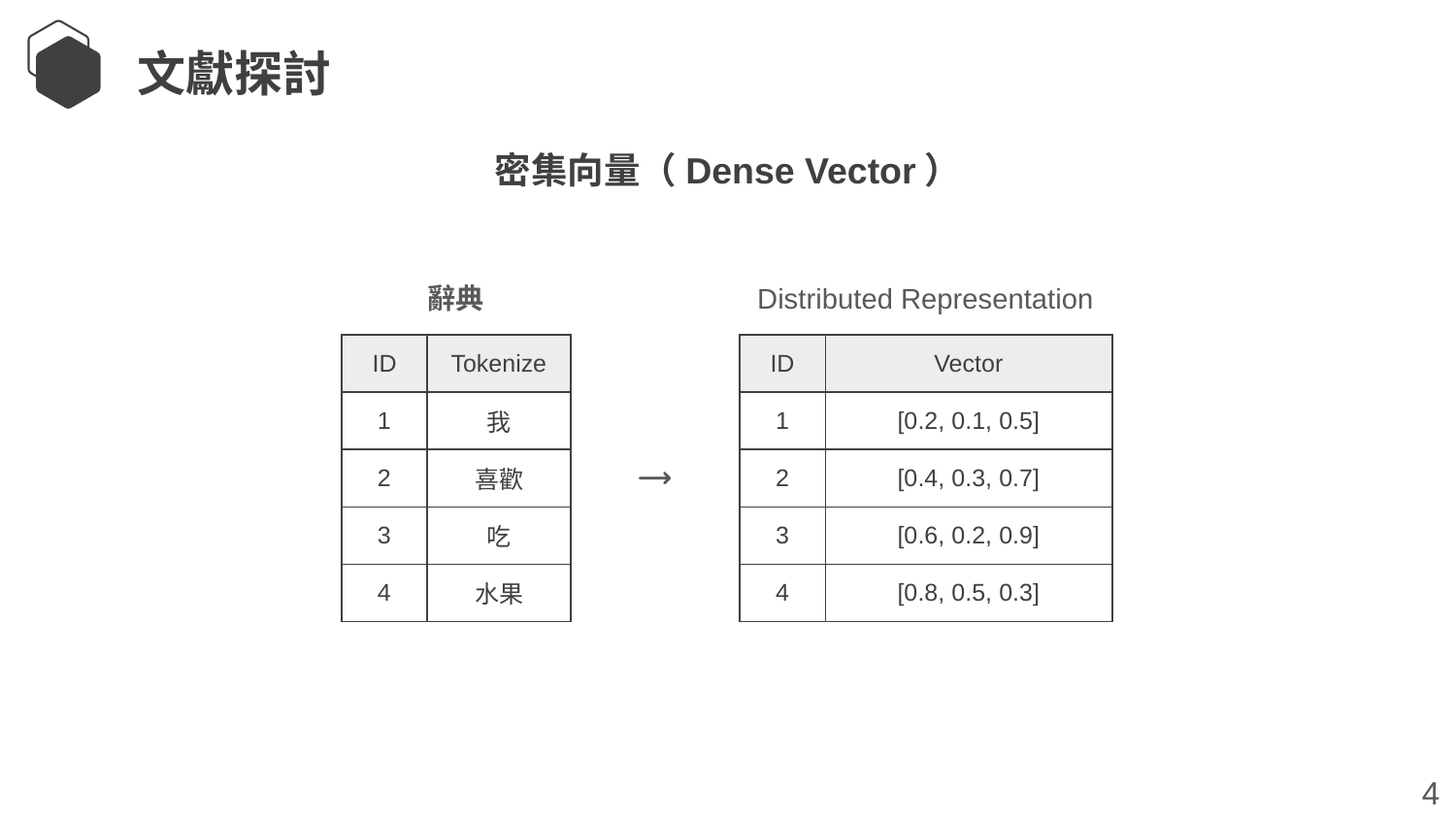

文獻探討
密集向量（Dense Vector）
辭典
Distributed Representation
| ID | Tokenize |
| --- | --- |
| 1 | 我 |
| 2 | 喜歡 |
| 3 | 吃 |
| 4 | 水果 |
| ID | Vector |
| --- | --- |
| 1 | [0.2, 0.1, 0.5] |
| 2 | [0.4, 0.3, 0.7] |
| 3 | [0.6, 0.2, 0.9] |
| 4 | [0.8, 0.5, 0.3] |

4